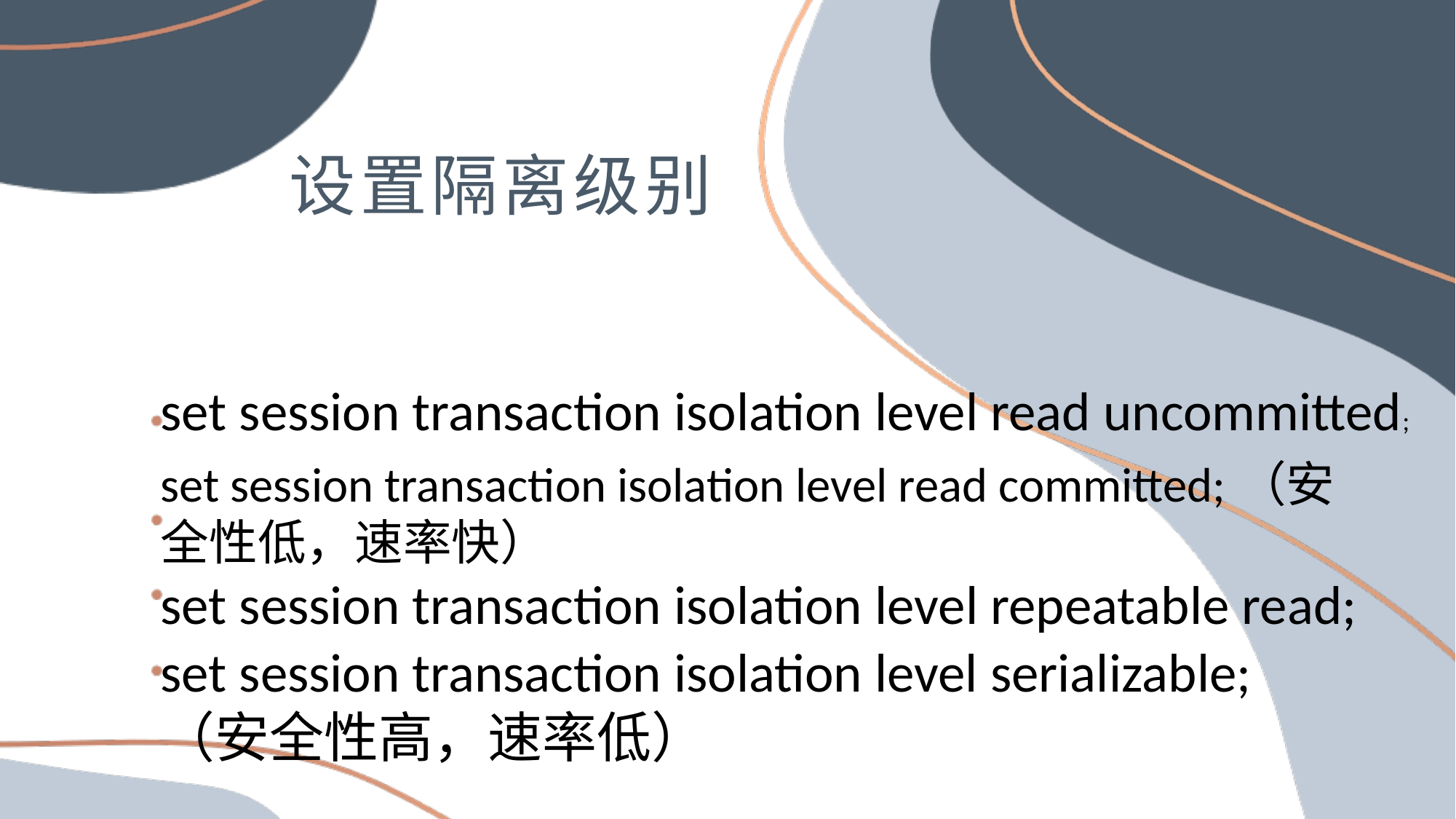

设置隔离级别
set session transaction isolation level read uncommitted;
set session transaction isolation level read committed;（安全性低，速率快）
set session transaction isolation level repeatable read;
set session transaction isolation level serializable;（安全性高，速率低）